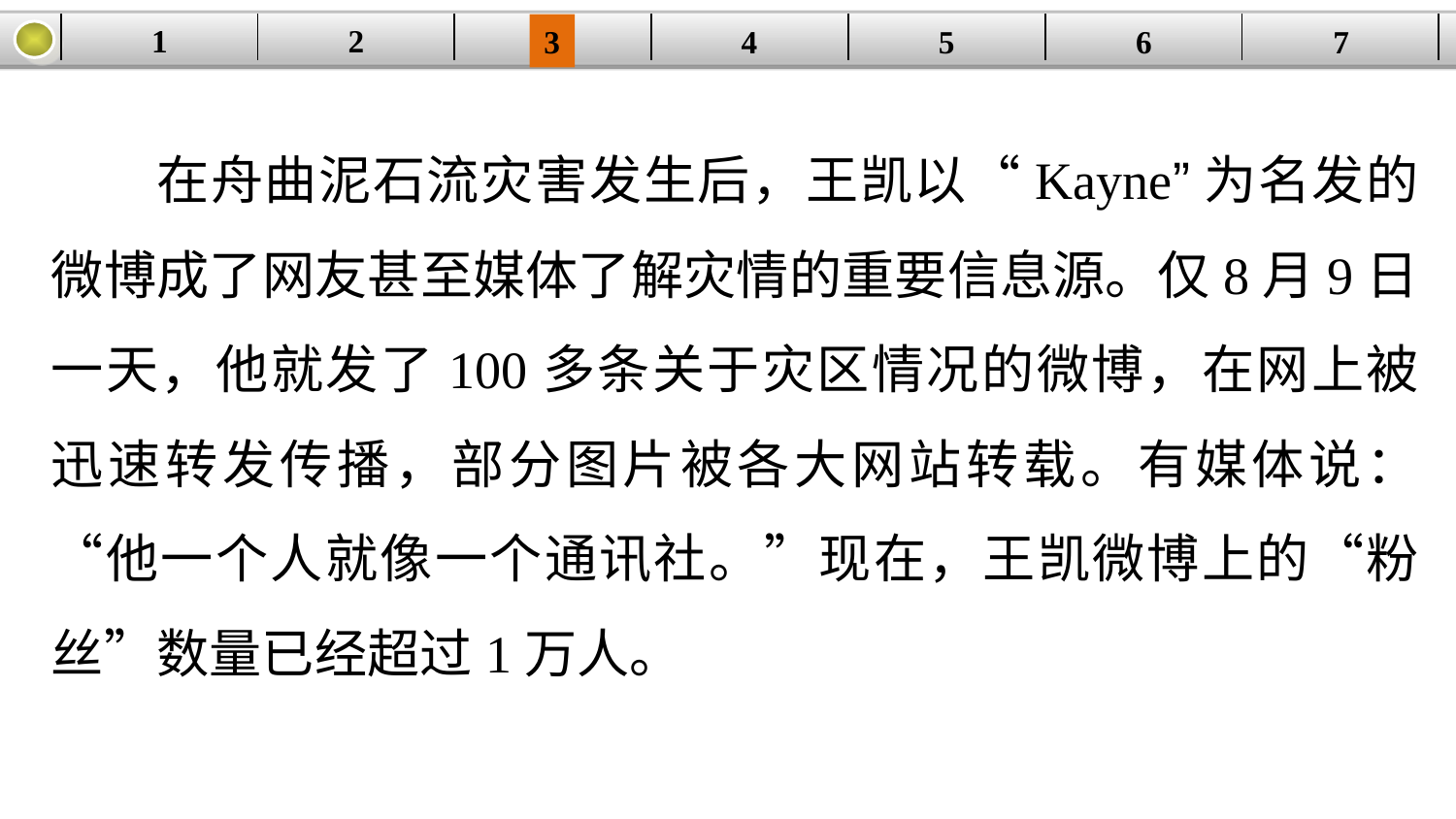

1
2
|  |  |  |  |  |  |  |
| --- | --- | --- | --- | --- | --- | --- |
3
4
5
6
7

在舟曲泥石流灾害发生后，王凯以“Kayne”为名发的微博成了网友甚至媒体了解灾情的重要信息源。仅8月9日一天，他就发了100多条关于灾区情况的微博，在网上被迅速转发传播，部分图片被各大网站转载。有媒体说：“他一个人就像一个通讯社。”现在，王凯微博上的“粉丝”数量已经超过1万人。